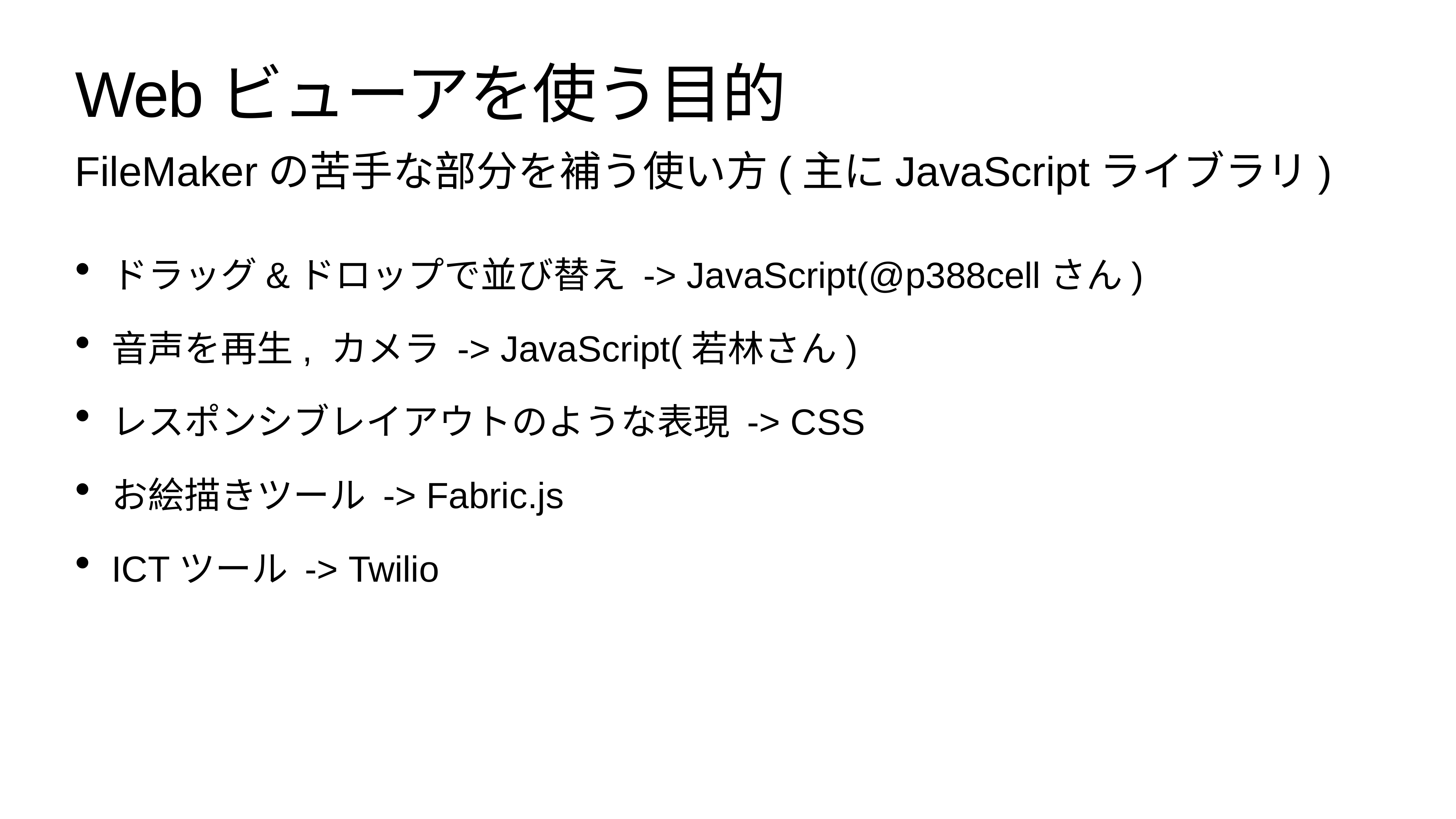

# Webビューアを使う目的
FileMakerの苦手な部分を補う使い方(主にJavaScriptライブラリ)
ドラッグ&ドロップで並び替え -> JavaScript(@p388cellさん)
音声を再生, カメラ -> JavaScript(若林さん)
レスポンシブレイアウトのような表現 -> CSS
お絵描きツール -> Fabric.js
ICTツール -> Twilio